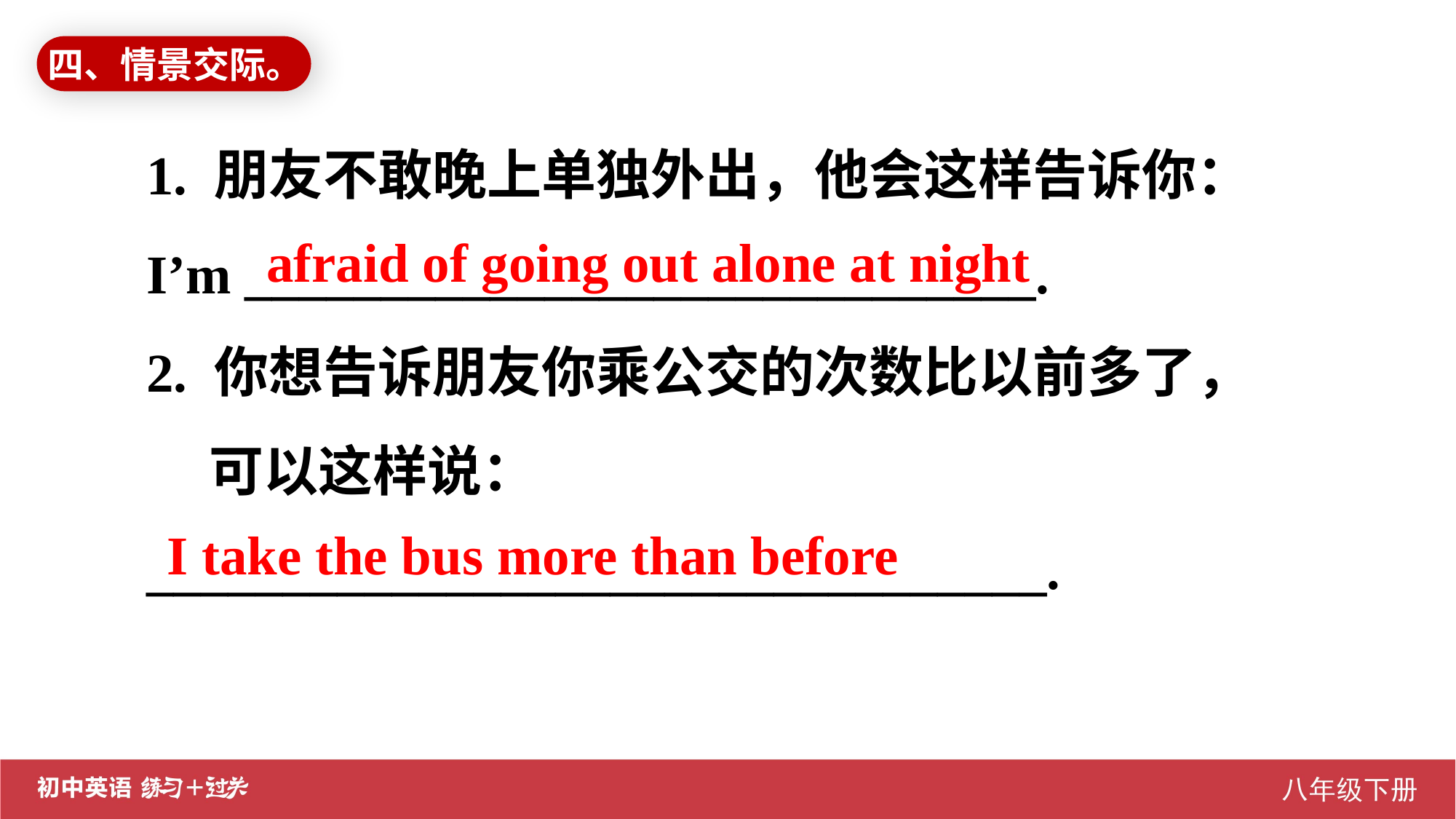

四、情景交际。
1. 朋友不敢晚上单独外出，他会这样告诉你：
I’m _____________________________.
2. 你想告诉朋友你乘公交的次数比以前多了，
    可以这样说：
_________________________________.
afraid of going out alone at night
I take the bus more than before